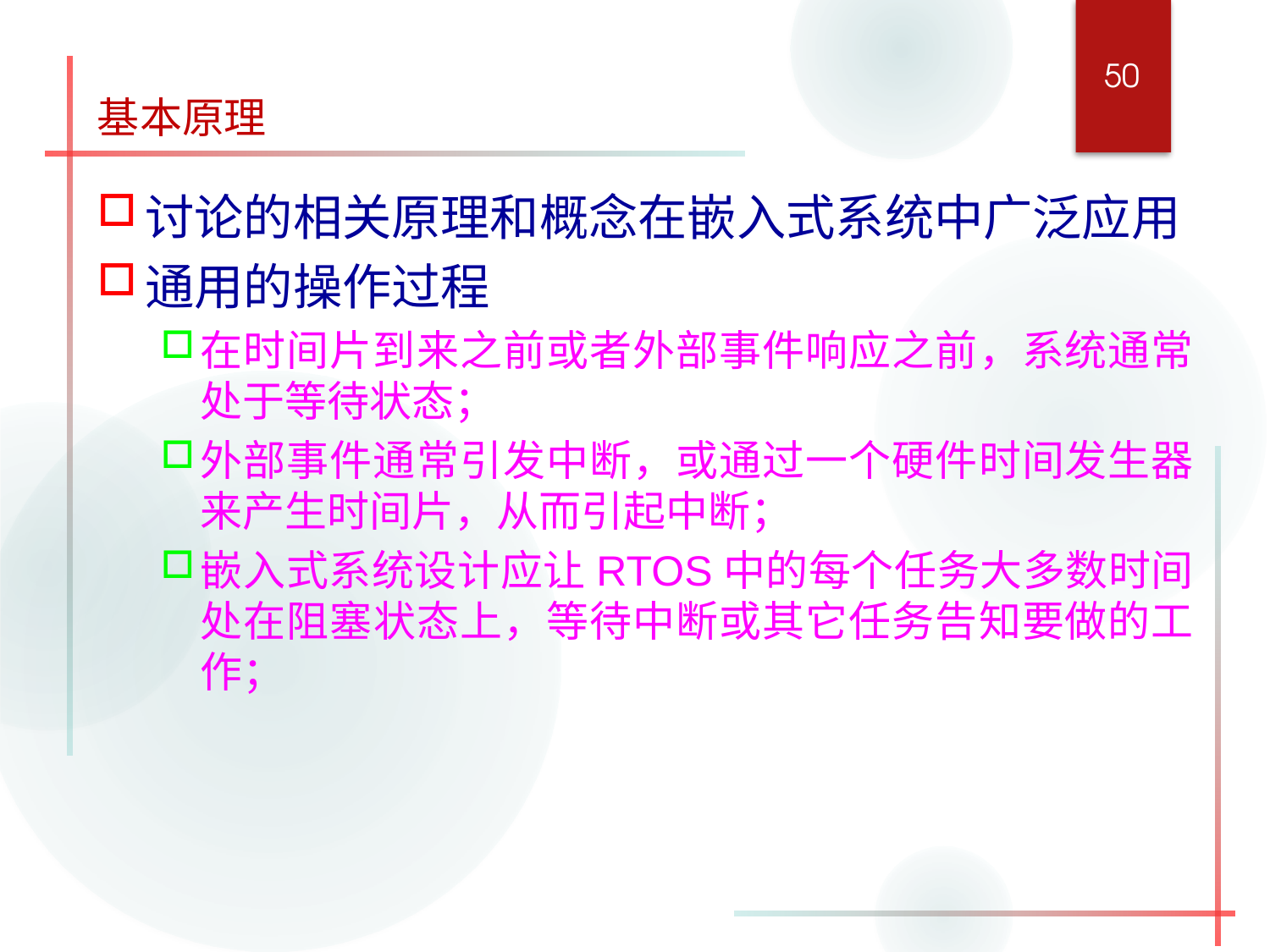

50
基本原理
讨论的相关原理和概念在嵌入式系统中广泛应用
通用的操作过程
在时间片到来之前或者外部事件响应之前，系统通常处于等待状态；
外部事件通常引发中断，或通过一个硬件时间发生器来产生时间片，从而引起中断；
嵌入式系统设计应让RTOS中的每个任务大多数时间处在阻塞状态上，等待中断或其它任务告知要做的工作；